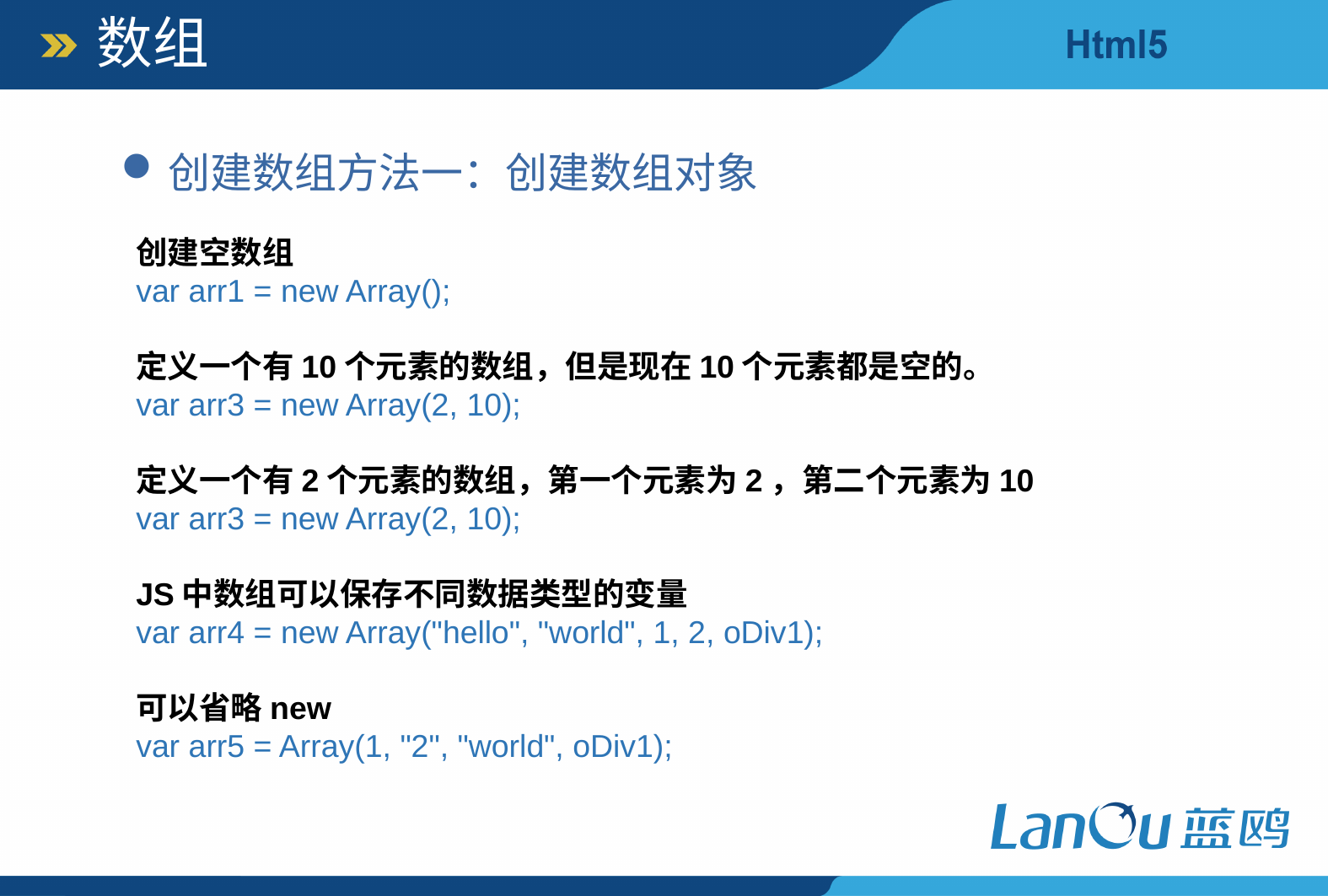

数组
创建数组方法一：创建数组对象
创建空数组
var arr1 = new Array();

定义一个有10个元素的数组，但是现在10个元素都是空的。
var arr3 = new Array(2, 10);

定义一个有2个元素的数组，第一个元素为2，第二个元素为10
var arr3 = new Array(2, 10);

JS中数组可以保存不同数据类型的变量
var arr4 = new Array("hello", "world", 1, 2, oDiv1);

可以省略new
var arr5 = Array(1, "2", "world", oDiv1);